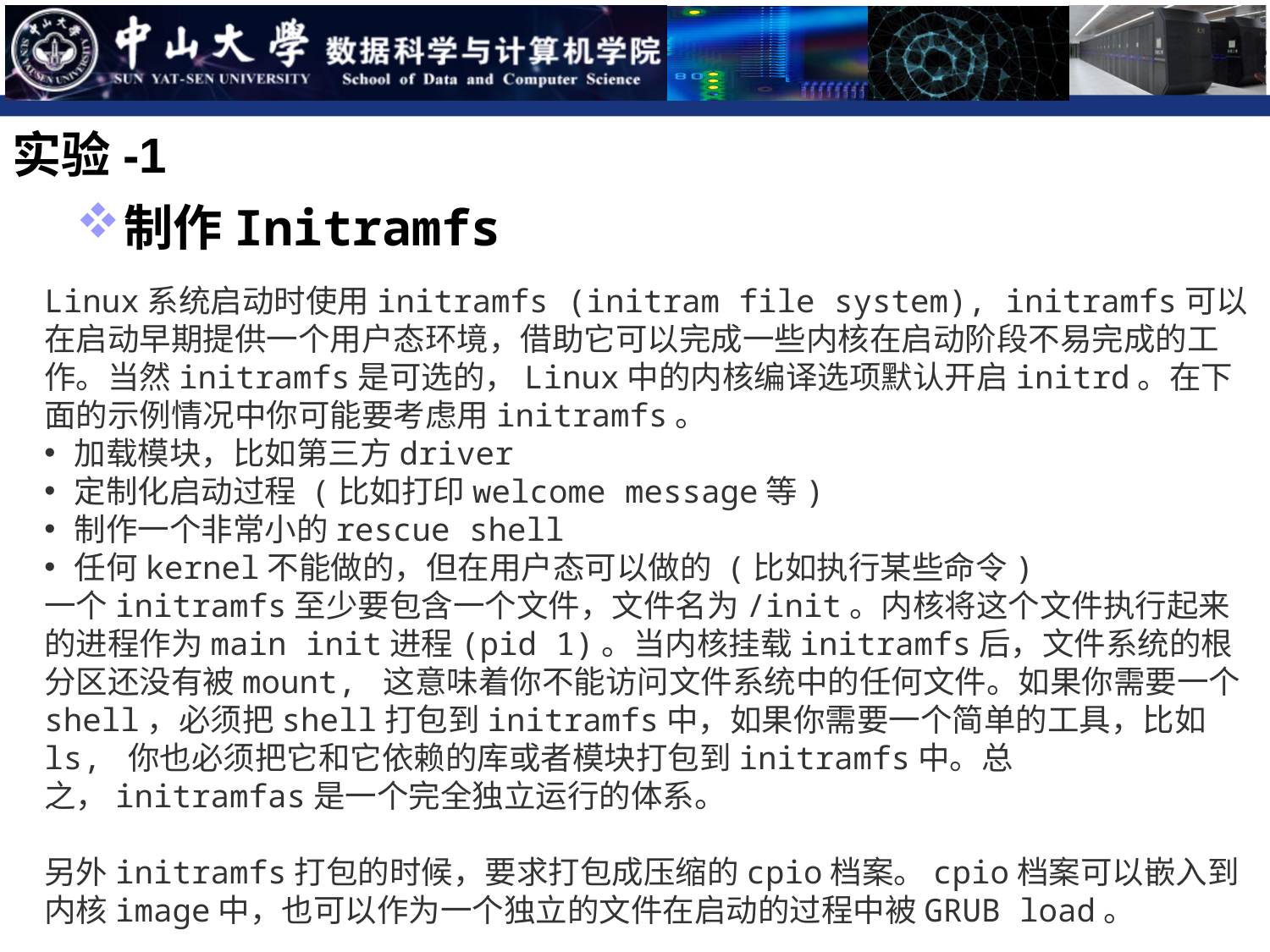

实验-1
制作Initramfs
Linux系统启动时使用initramfs (initram file system), initramfs可以在启动早期提供一个用户态环境，借助它可以完成一些内核在启动阶段不易完成的工作。当然initramfs是可选的，Linux中的内核编译选项默认开启initrd。在下面的示例情况中你可能要考虑用initramfs。
加载模块，比如第三方driver
定制化启动过程 (比如打印welcome message等)
制作一个非常小的rescue shell
任何kernel不能做的，但在用户态可以做的 (比如执行某些命令)
一个initramfs至少要包含一个文件，文件名为/init。内核将这个文件执行起来的进程作为main init进程(pid 1)。当内核挂载initramfs后，文件系统的根分区还没有被mount, 这意味着你不能访问文件系统中的任何文件。如果你需要一个shell，必须把shell打包到initramfs中，如果你需要一个简单的工具，比如ls, 你也必须把它和它依赖的库或者模块打包到initramfs中。总之，initramfas是一个完全独立运行的体系。

另外initramfs打包的时候，要求打包成压缩的cpio档案。cpio档案可以嵌入到内核image中，也可以作为一个独立的文件在启动的过程中被GRUB load。
32